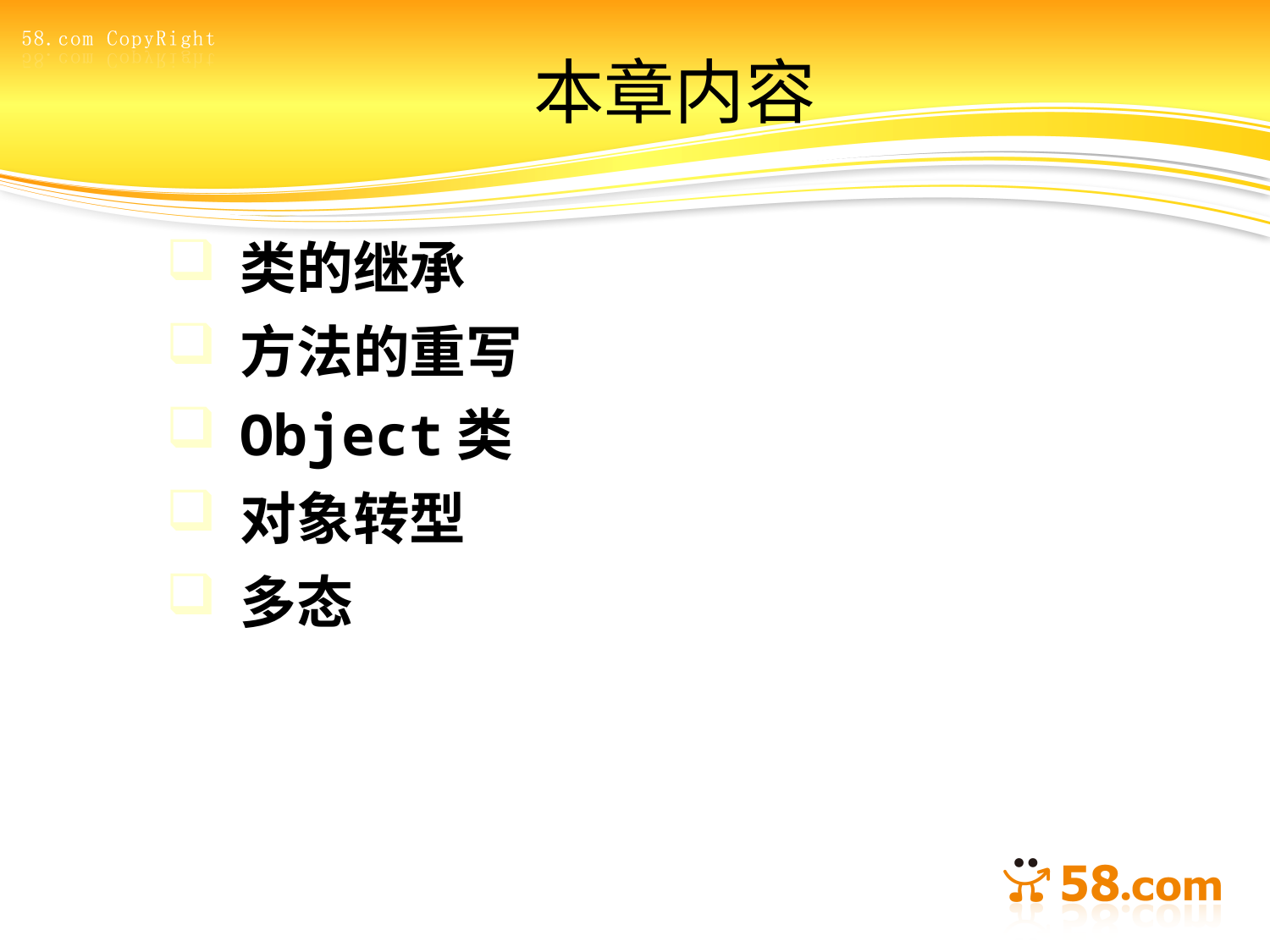

# 本章内容
类的继承
方法的重写
Object类
对象转型
多态